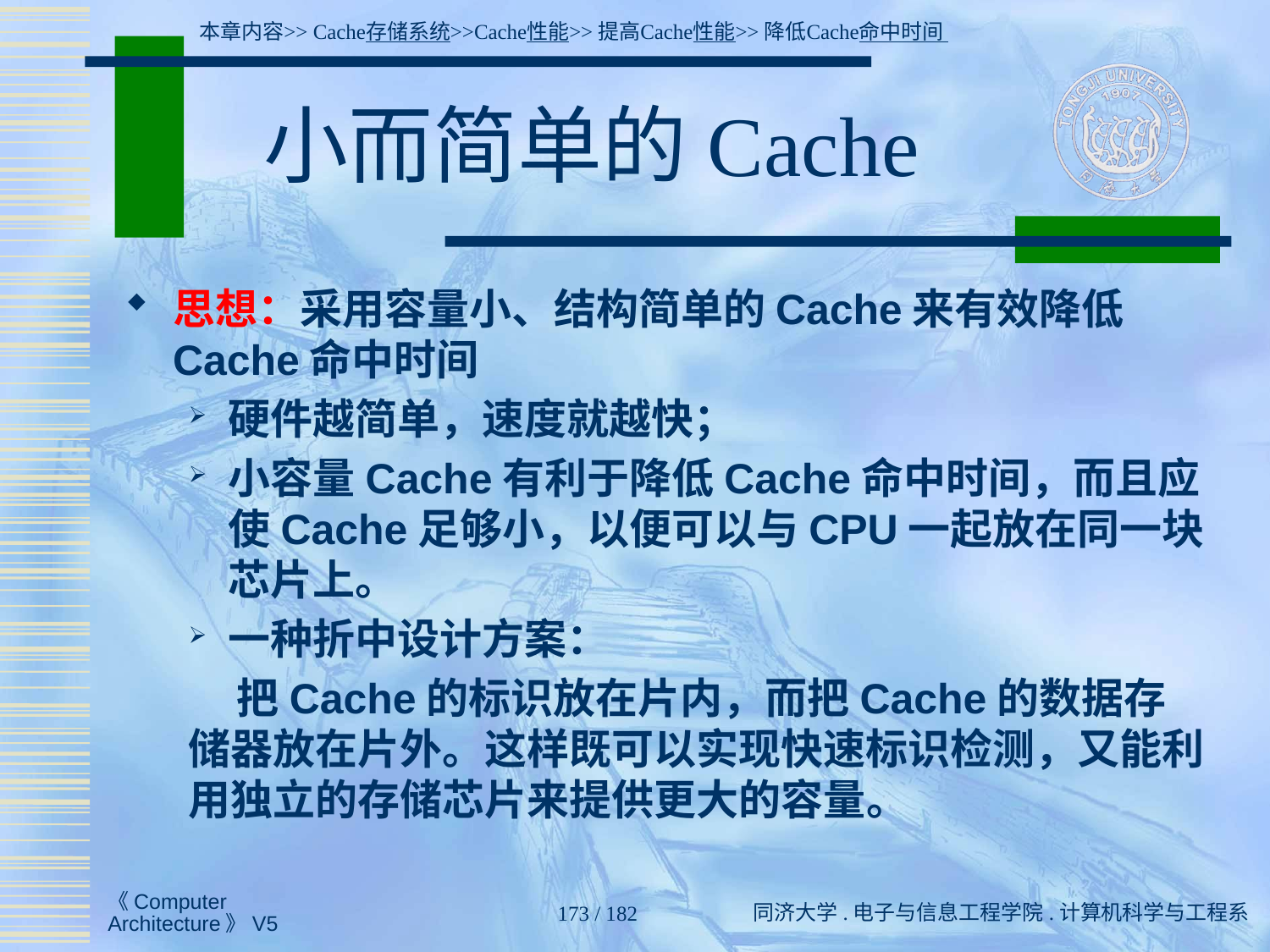

本章内容>> Cache存储系统>>Cache性能>>提高Cache性能>>降低Cache命中时间
# 小而简单的Cache
思想：采用容量小、结构简单的Cache来有效降低Cache命中时间
硬件越简单，速度就越快；
小容量Cache有利于降低Cache命中时间，而且应使Cache足够小，以便可以与CPU一起放在同一块芯片上。
一种折中设计方案：
    把Cache的标识放在片内，而把Cache的数据存储器放在片外。这样既可以实现快速标识检测，又能利用独立的存储芯片来提供更大的容量。